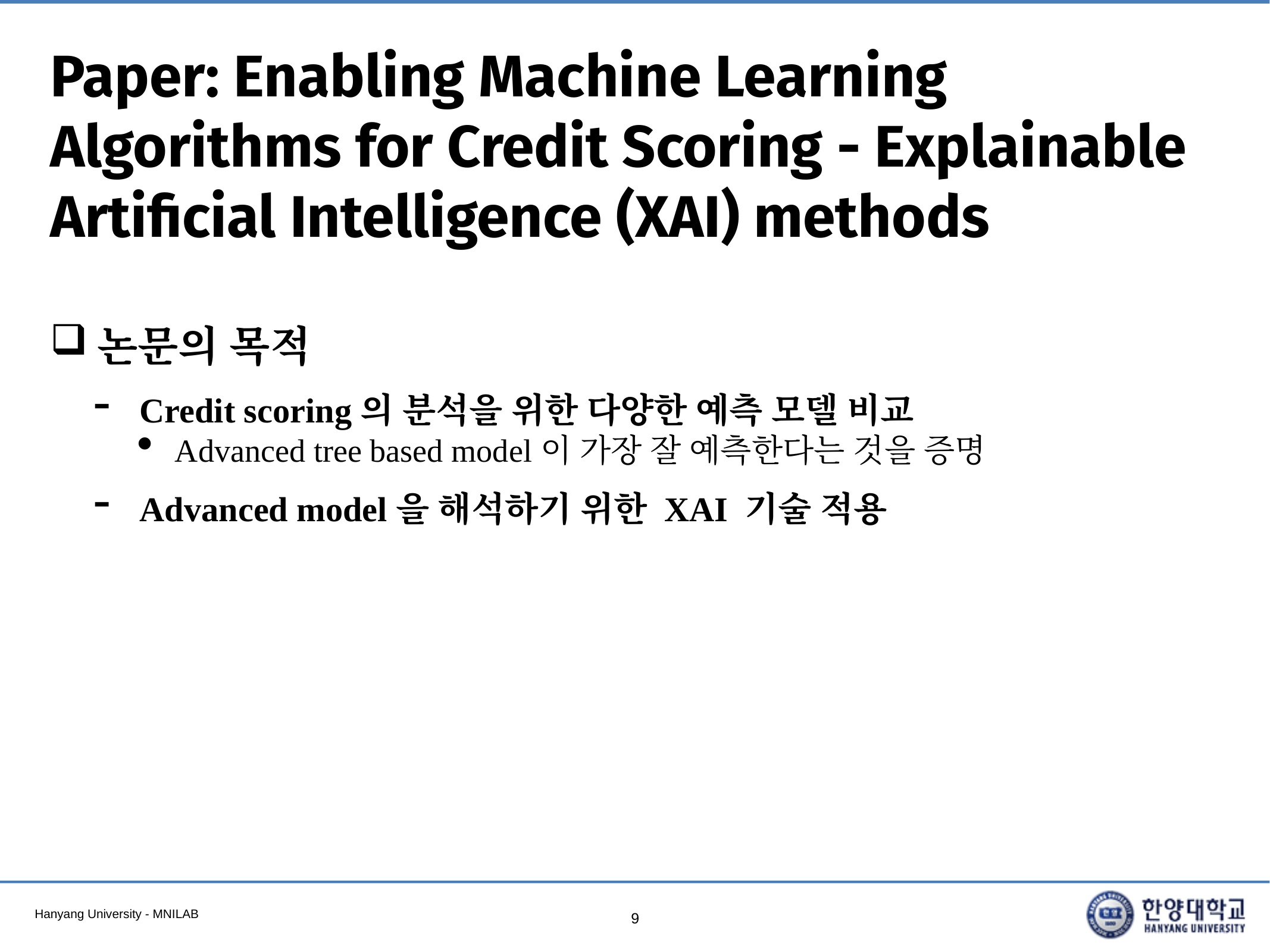

# Paper: Enabling Machine Learning Algorithms for Credit Scoring - Explainable Artificial Intelligence (XAI) methods
논문의 목적
Credit scoring의 분석을 위한 다양한 예측 모델 비교
Advanced tree based model이 가장 잘 예측한다는 것을 증명
Advanced model을 해석하기 위한 XAI 기술 적용

9